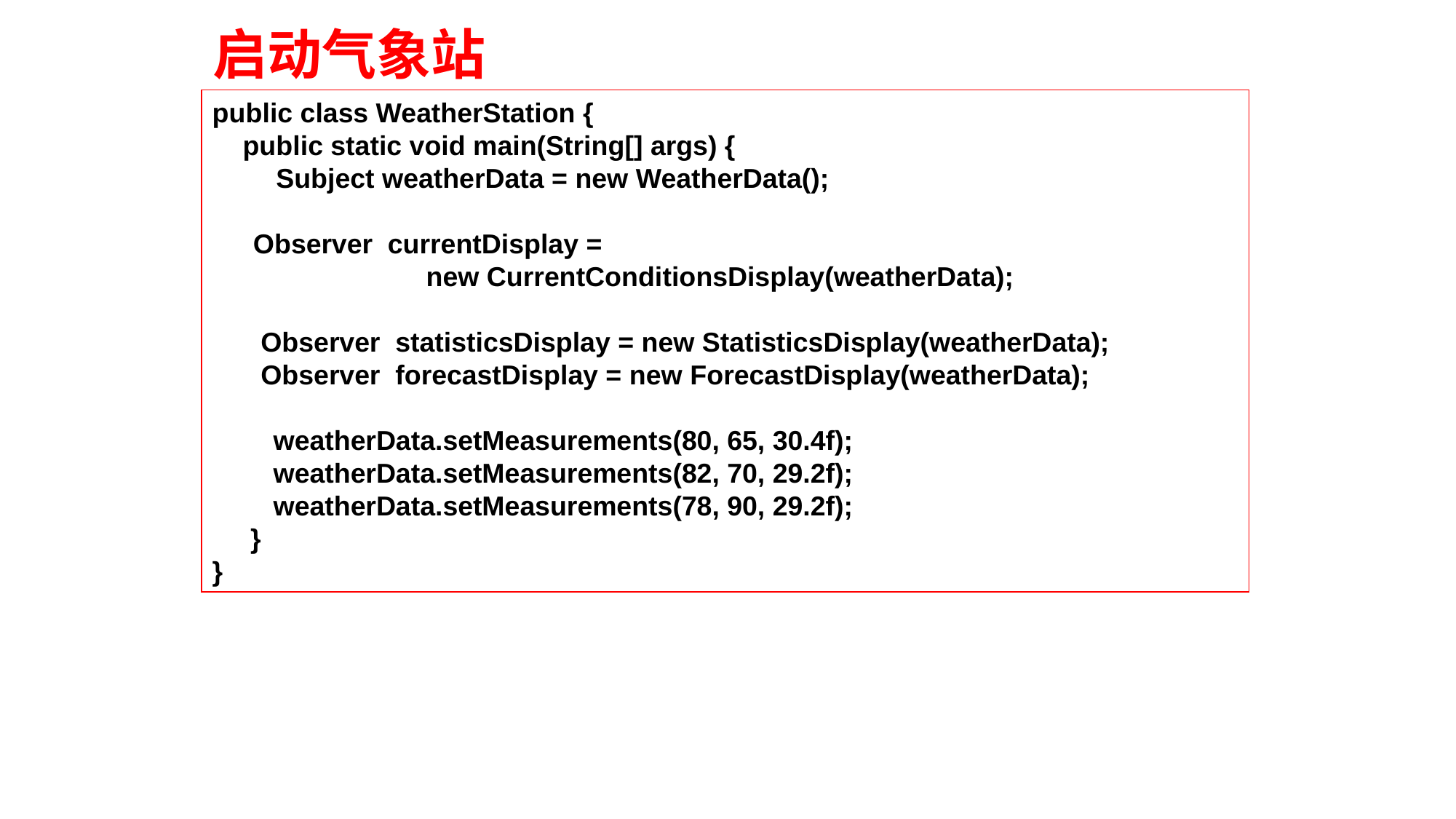

启动气象站
public class WeatherStation {
    public static void main(String[] args) {
	   Subject weatherData = new WeatherData();

	Observer  currentDisplay =
                            new CurrentConditionsDisplay(weatherData);

 	 Observer  statisticsDisplay = new StatisticsDisplay(weatherData);
 	 Observer  forecastDisplay = new ForecastDisplay(weatherData);

        weatherData.setMeasurements(80, 65, 30.4f);
        weatherData.setMeasurements(82, 70, 29.2f);
        weatherData.setMeasurements(78, 90, 29.2f);
     }
}
221